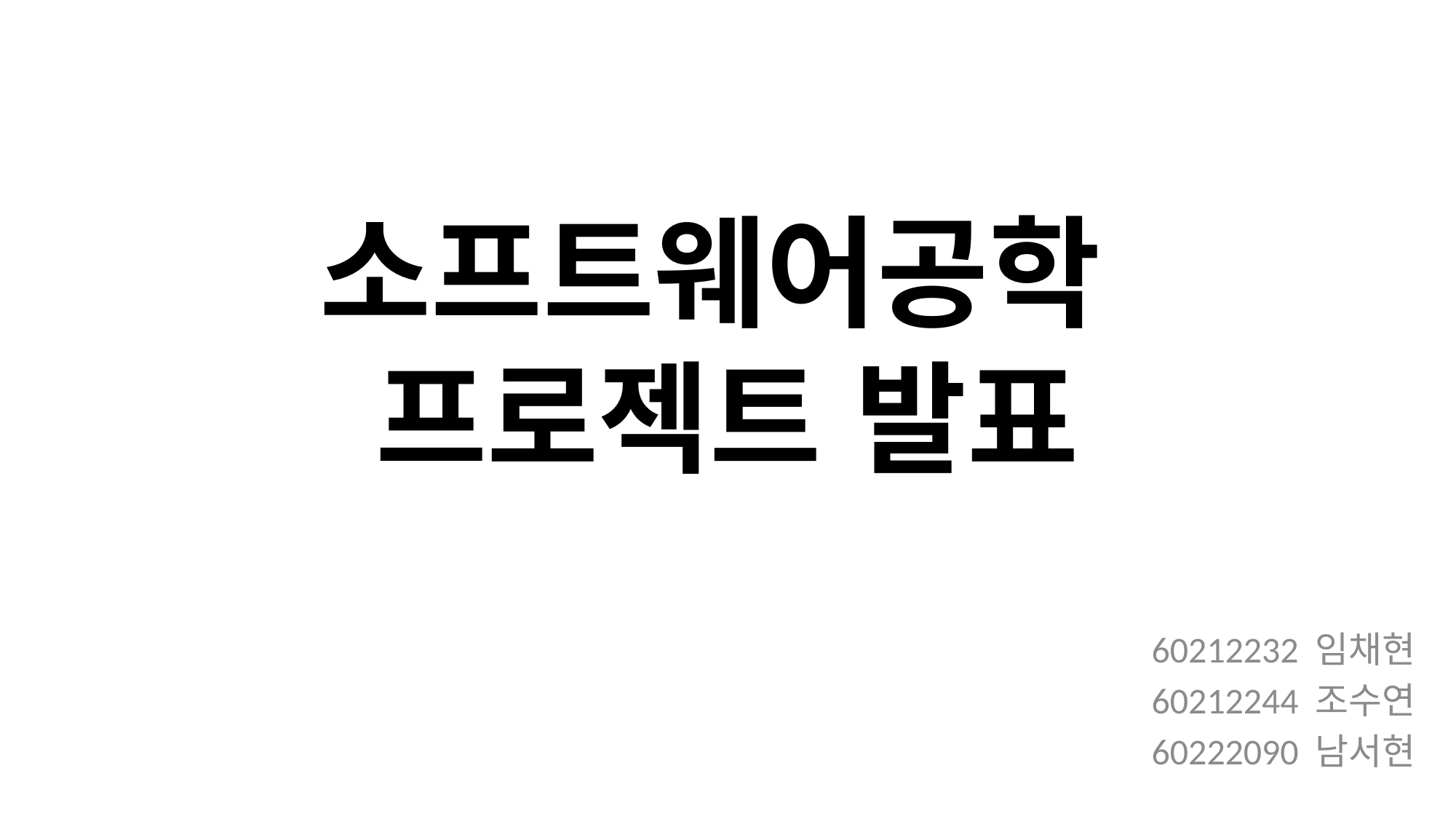

# 소프트웨어공학 프로젝트 발표
60212232 임채현
60212244 조수연
60222090 남서현